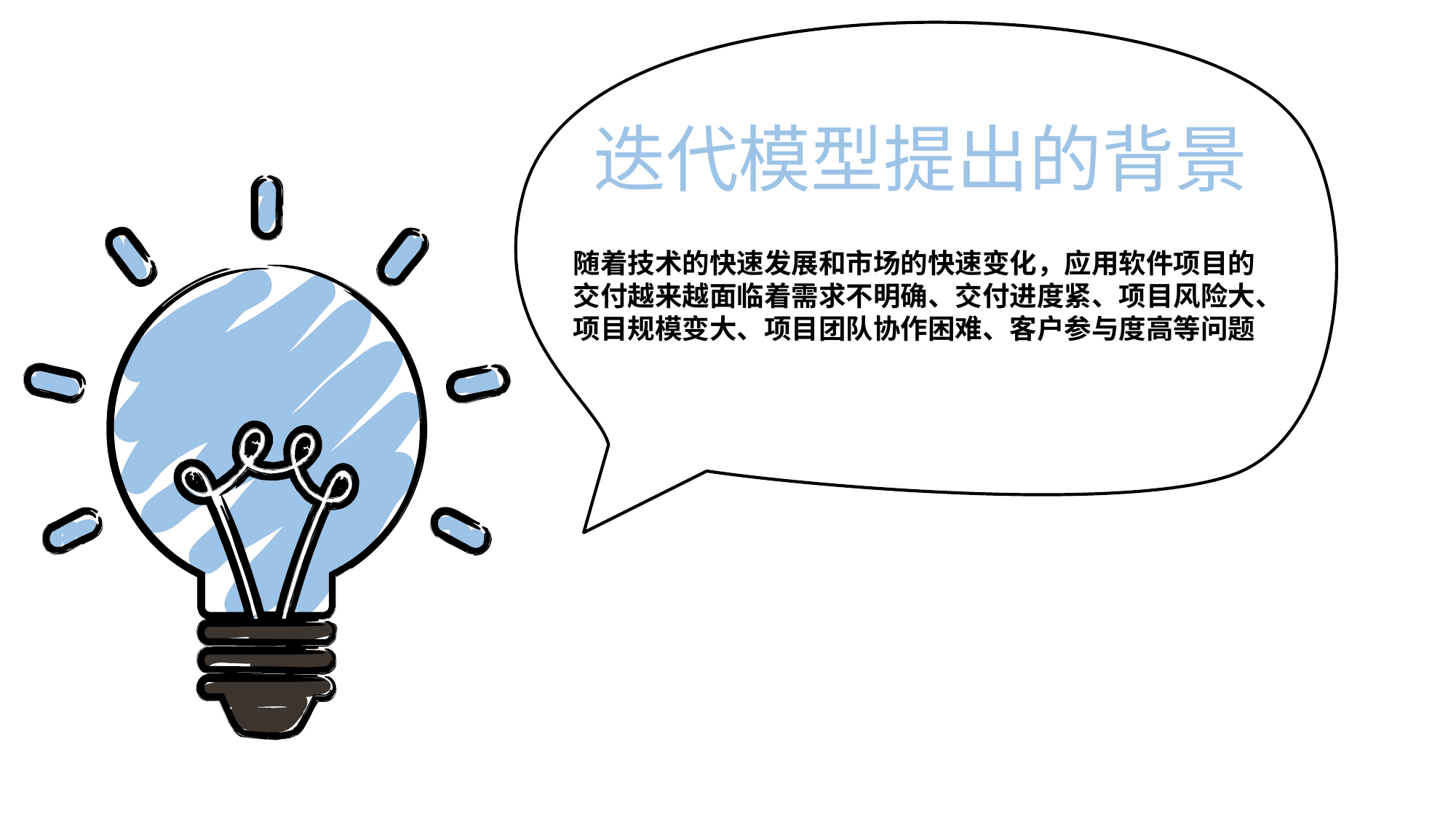

迭代模型提出的背景

随着技术的快速发展和市场的快速变化，应用软件项目的交付越来越面临着需求不明确、交付进度紧、项目风险大、项目规模变大、项目团队协作困难、客户参与度高等问题